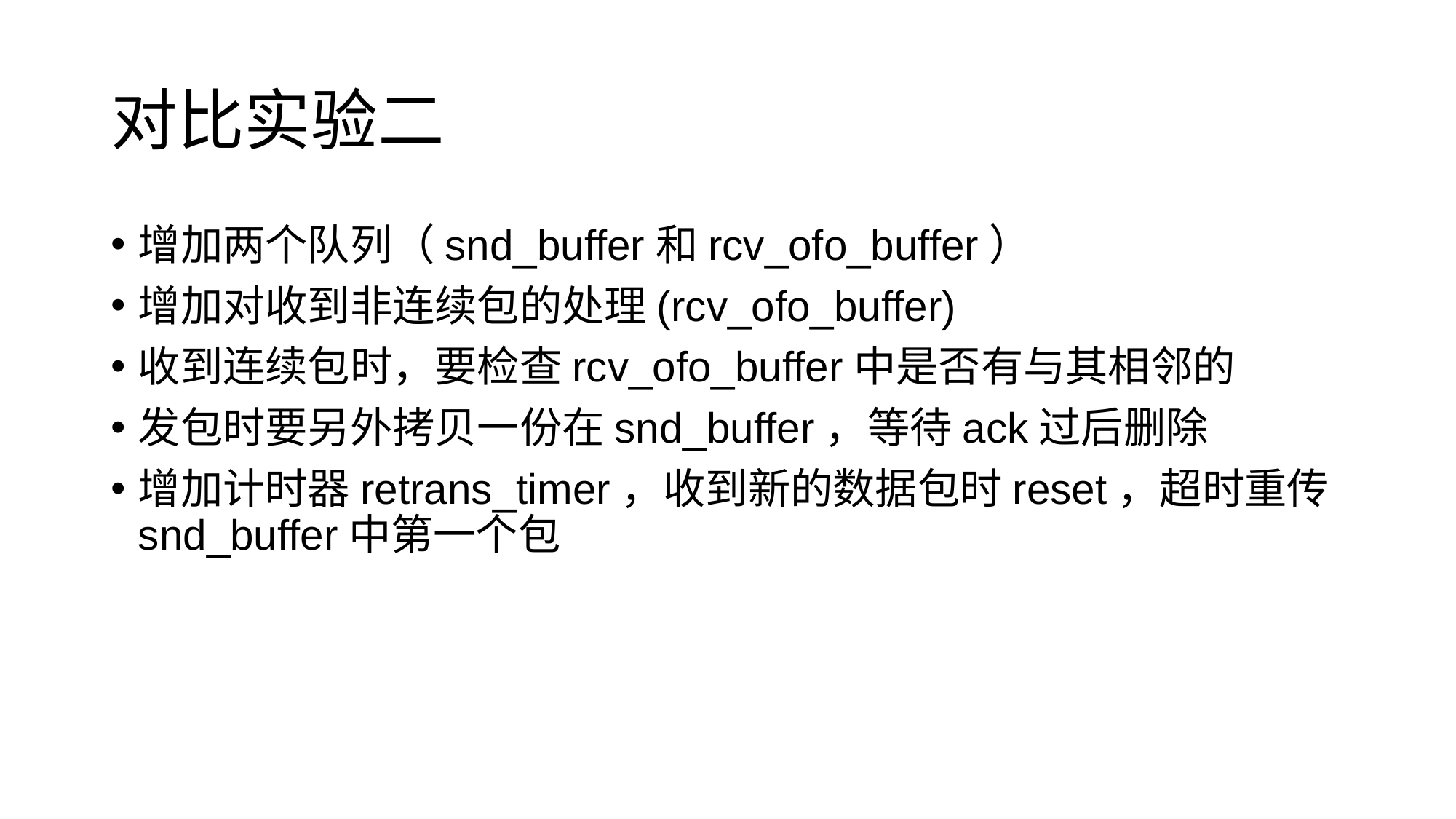

# 对比实验二
增加两个队列（snd_buffer和rcv_ofo_buffer）
增加对收到非连续包的处理(rcv_ofo_buffer)
收到连续包时，要检查rcv_ofo_buffer中是否有与其相邻的
发包时要另外拷贝一份在snd_buffer，等待ack过后删除
增加计时器retrans_timer，收到新的数据包时reset，超时重传snd_buffer中第一个包